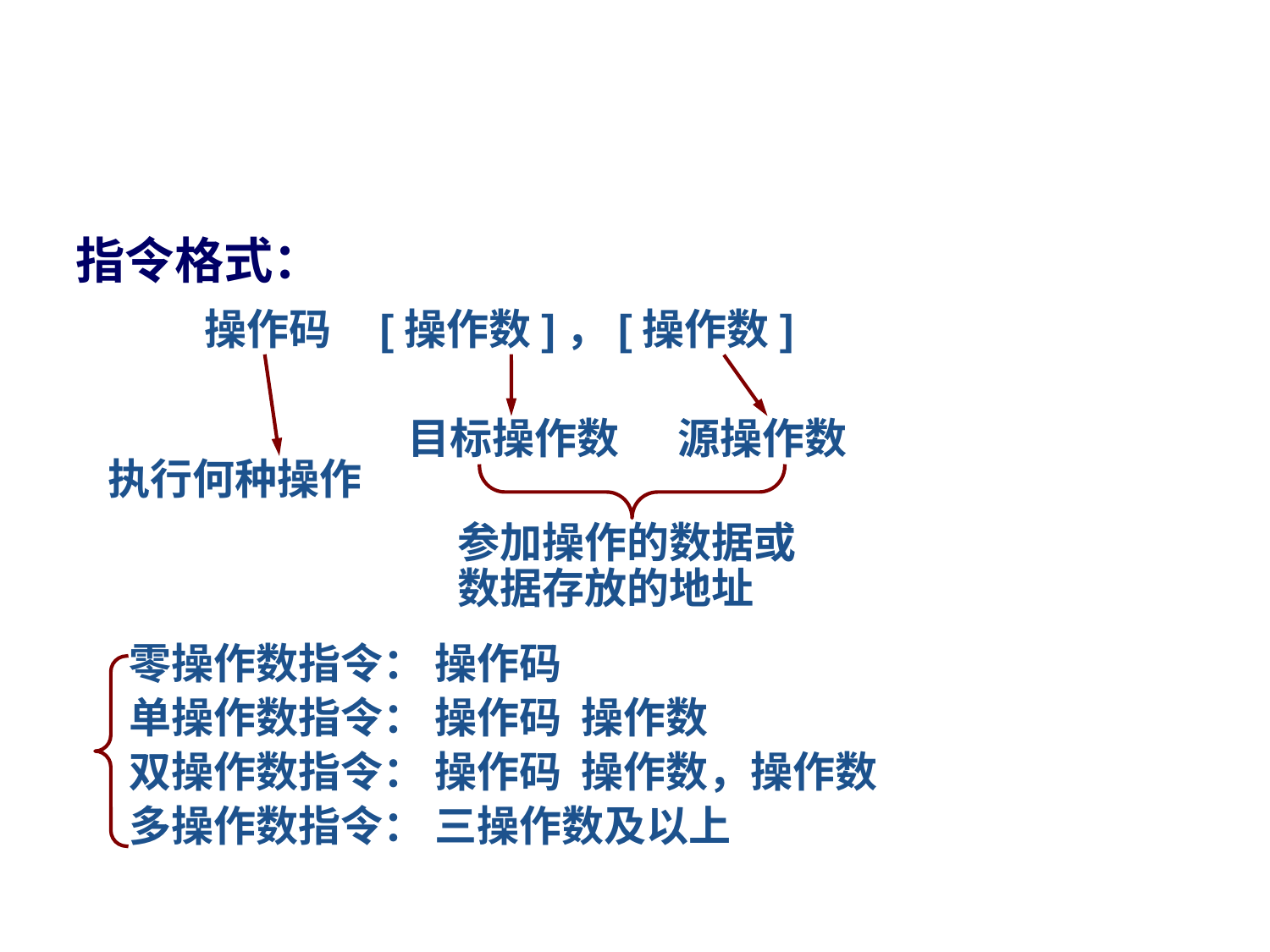

# 一、指令的基本构成
指令格式：
操作码    [操作数]，[操作数]

目标操作数
源操作数
执行何种操作
参加操作的数据或数据存放的地址
零操作数指令： 操作码
单操作数指令： 操作码  操作数
双操作数指令： 操作码  操作数，操作数
多操作数指令： 三操作数及以上